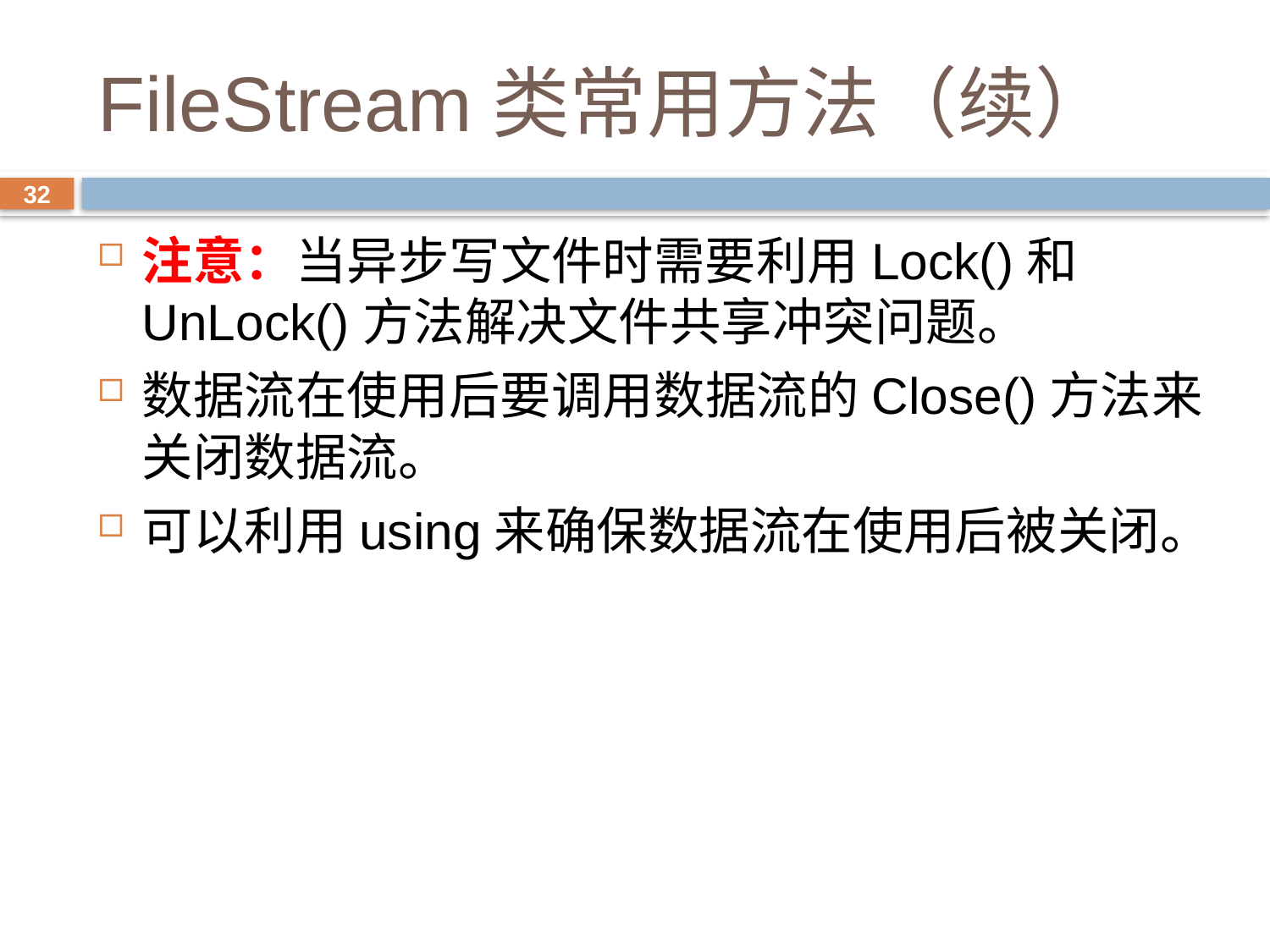

# FileStream类常用方法（续）
32
注意：当异步写文件时需要利用Lock()和UnLock()方法解决文件共享冲突问题。
数据流在使用后要调用数据流的Close()方法来关闭数据流。
可以利用using来确保数据流在使用后被关闭。